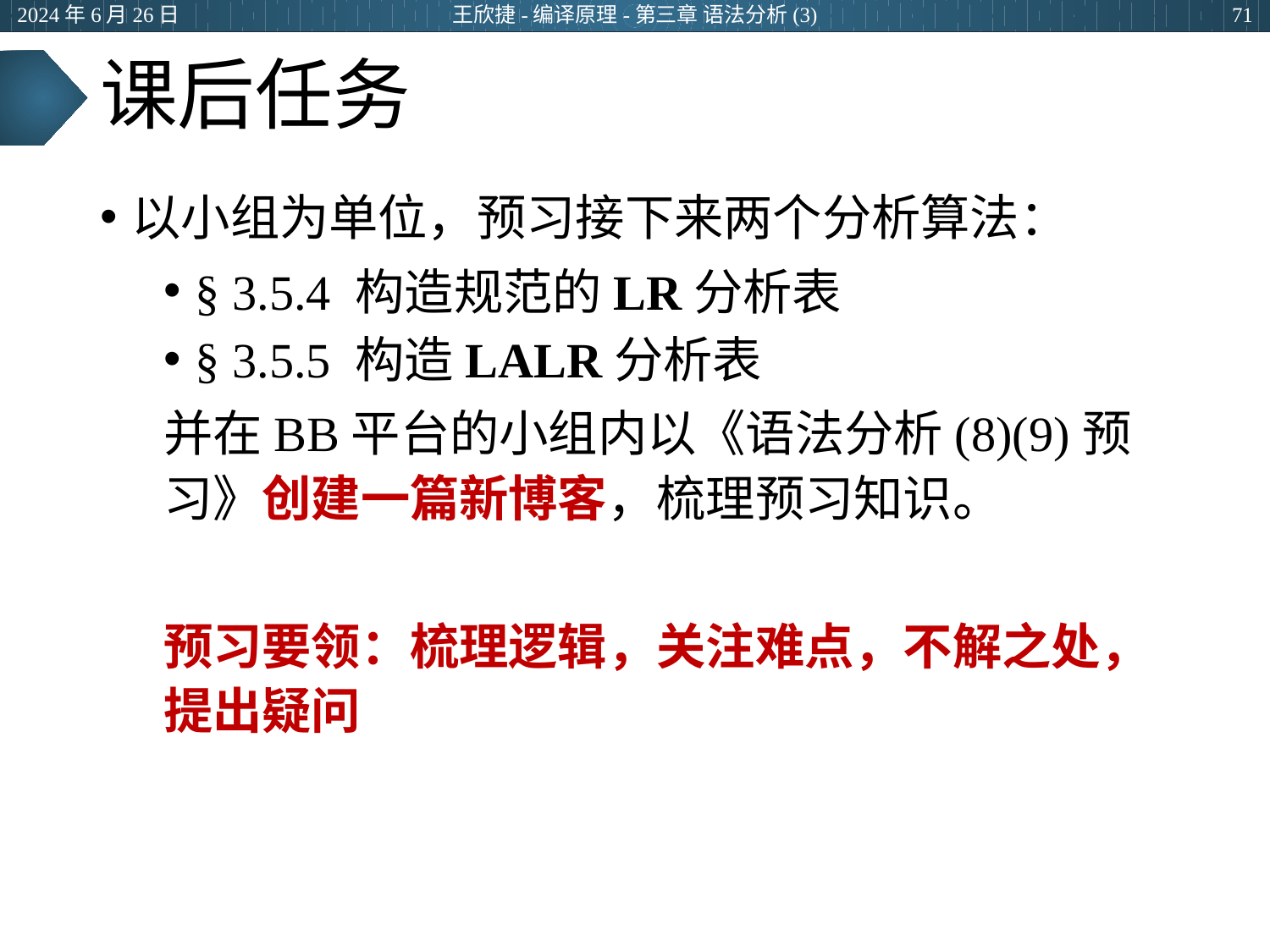

2024年6月26日
王欣捷-编译原理-第三章 语法分析(3)
71
# 课后任务
以小组为单位，预习接下来两个分析算法：
§ 3.5.4 构造规范的LR分析表
§ 3.5.5 构造LALR分析表
并在BB平台的小组内以《语法分析(8)(9)预习》创建一篇新博客，梳理预习知识。

预习要领：梳理逻辑，关注难点，不解之处，提出疑问